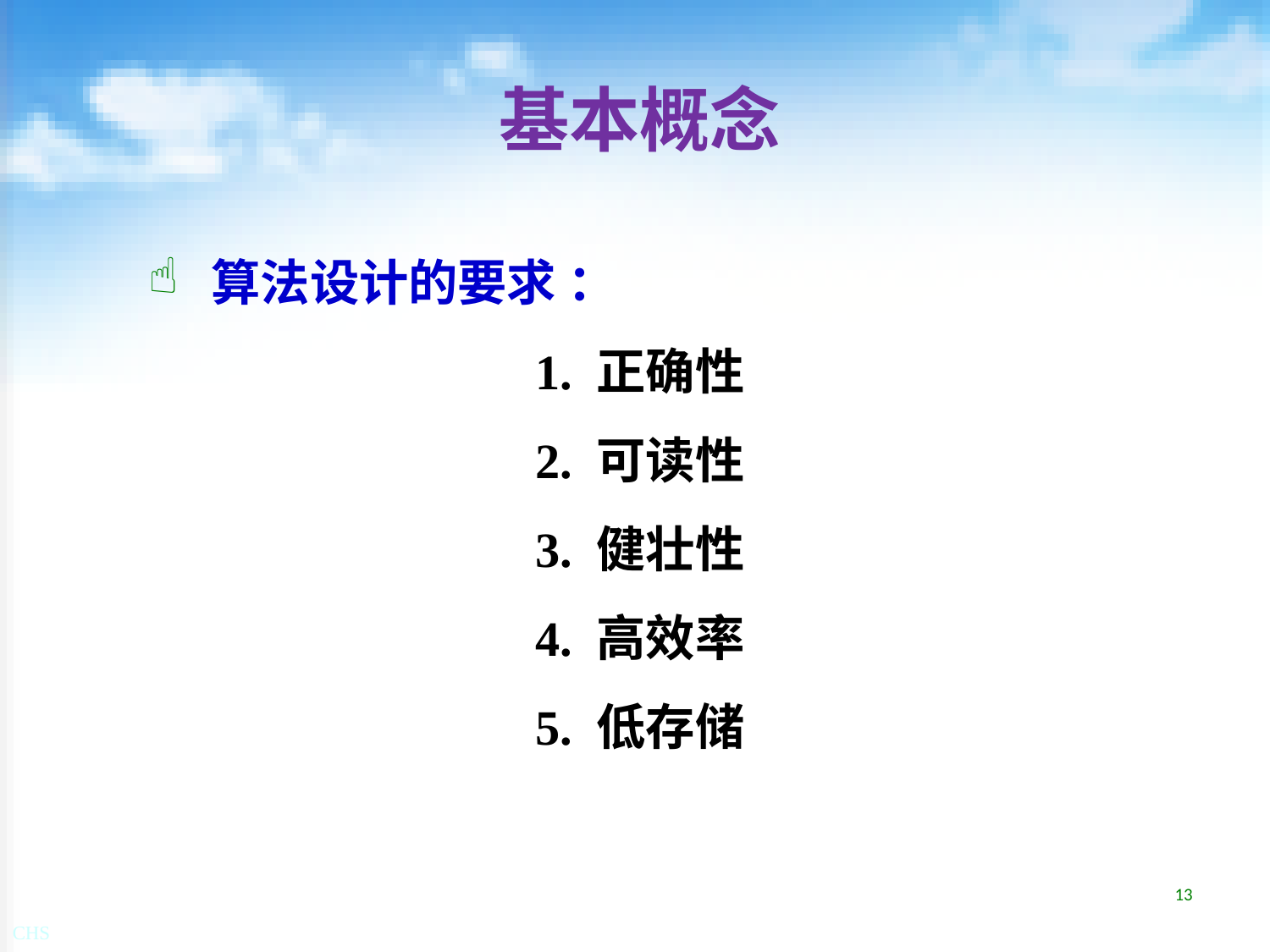

# 基本概念
算法设计的要求 ：
1. 正确性
2. 可读性
3. 健壮性
4. 高效率
5. 低存储
13